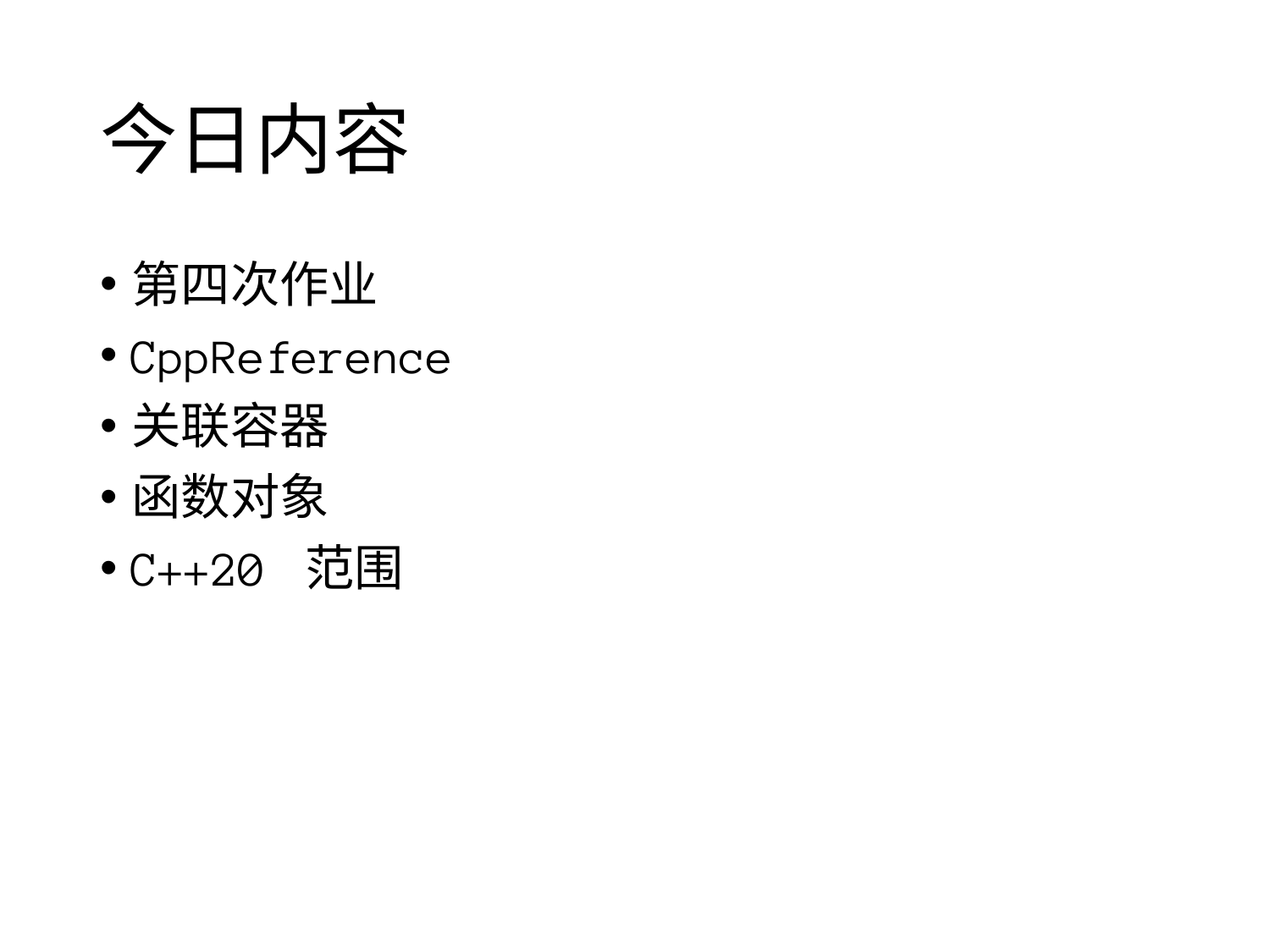

# 今日内容
第四次作业
CppReference
关联容器
函数对象
C++20 范围